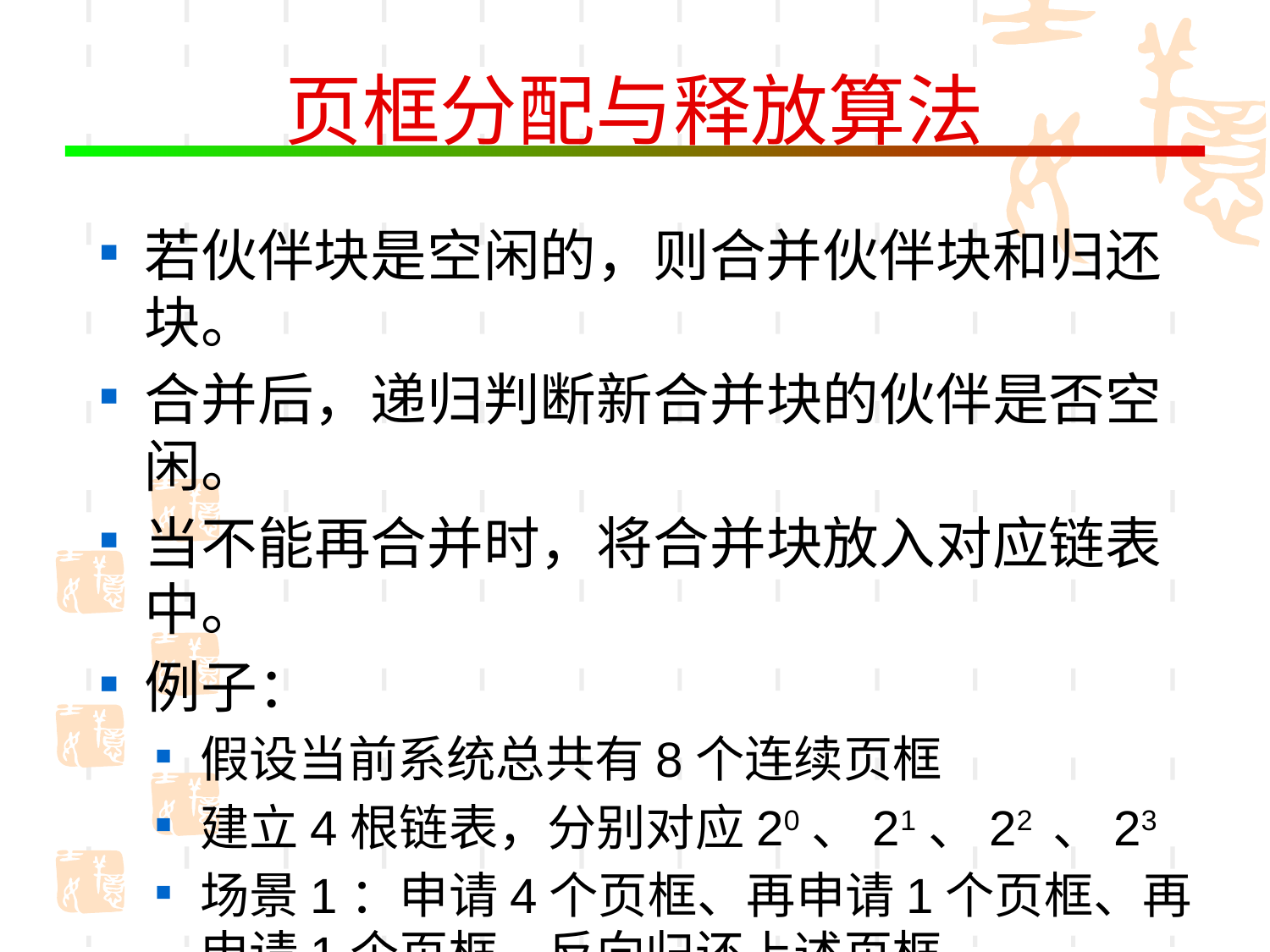

# 页框分配与释放算法
若伙伴块是空闲的，则合并伙伴块和归还块。
合并后，递归判断新合并块的伙伴是否空闲。
当不能再合并时，将合并块放入对应链表中。
例子：
假设当前系统总共有8个连续页框
建立4根链表，分别对应20、21、22 、23
场景1：申请4个页框、再申请1个页框、再申请1个页框、反向归还上述页框
场景2：连续申请4次，每次2个页框；归还第2次和第3次；再申请4个页框